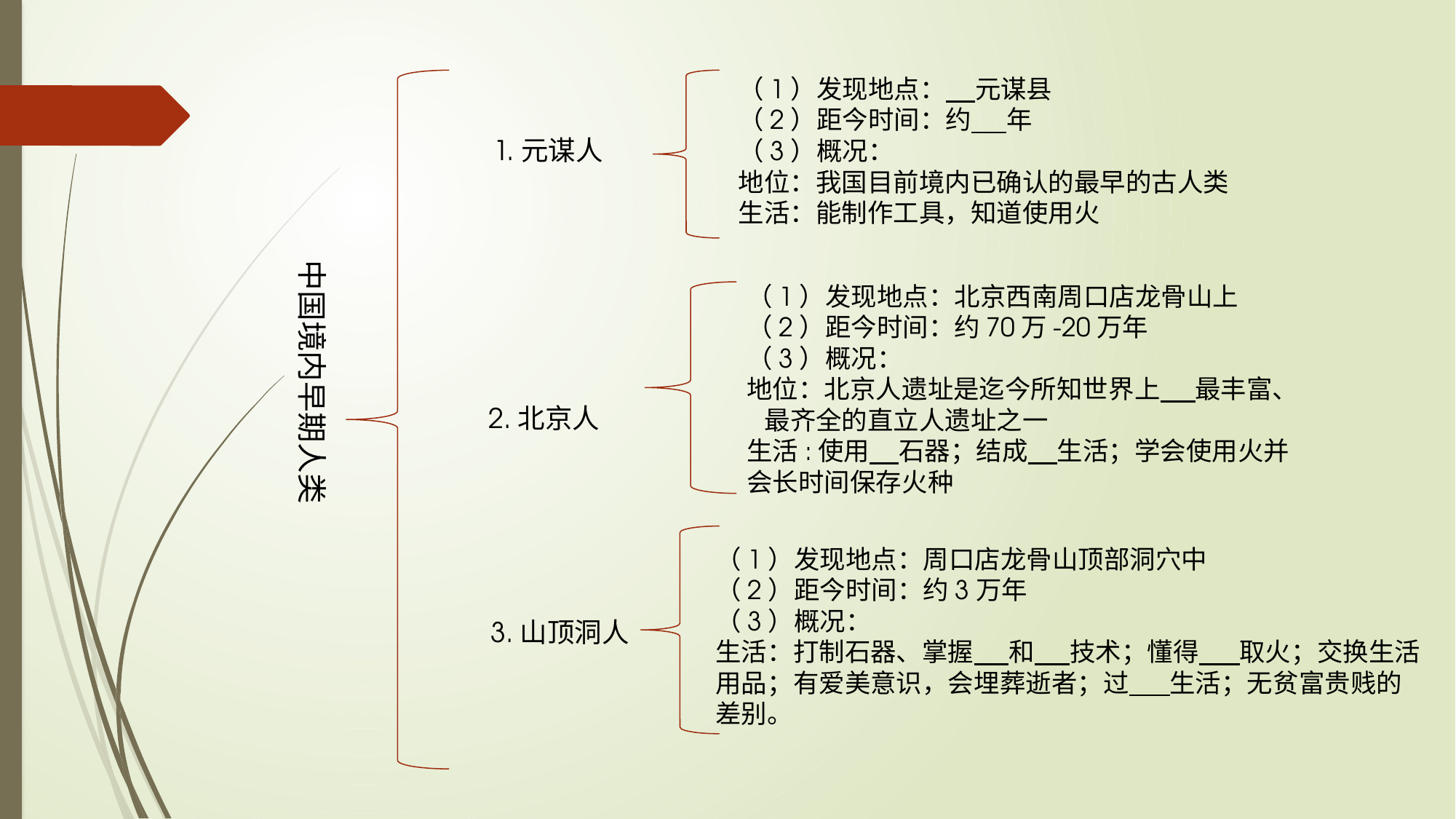

（1）发现地点：     元谋县
（2）距今时间：约      年
（3）概况：
地位：我国目前境内已确认的最早的古人类
生活：能制作工具，知道使用火

1.元谋人
中国境内早期人类

（1）发现地点：北京西南周口店龙骨山上
（2）距今时间：约70万-20万年
（3）概况：
地位：北京人遗址是迄今所知世界上      最丰富、      最齐全的直立人遗址之一
生活:使用     石器；结成     生活；学会使用火并会长时间保存火种

2.北京人

（1）发现地点：周口店龙骨山顶部洞穴中
（2）距今时间：约3万年
（3）概况：
生活：打制石器、掌握      和      技术；懂得       取火；交换生活用品；有爱美意识，会埋葬逝者；过       生活；无贫富贵贱的差别。
3.山顶洞人